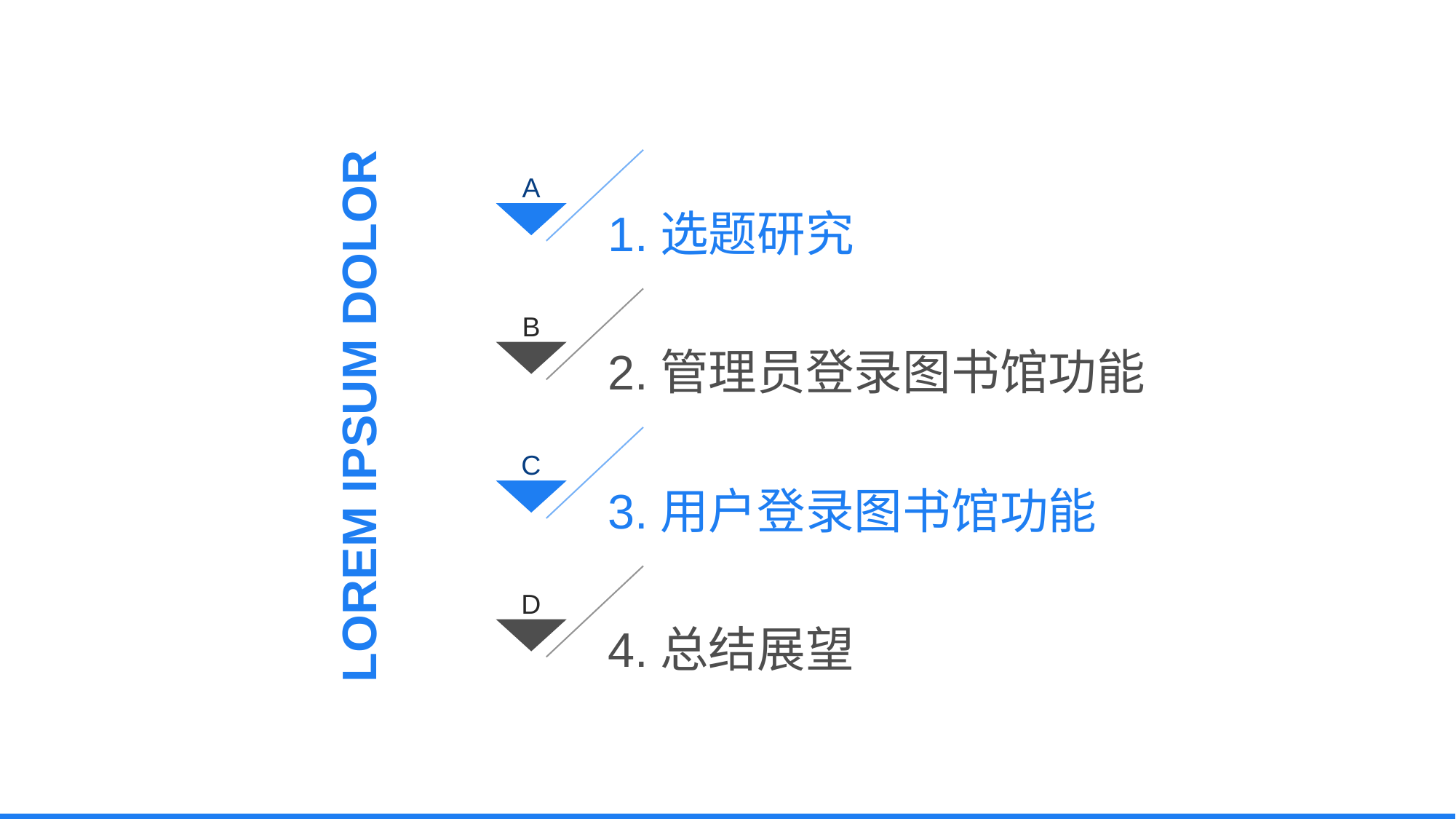

A
1.选题研究

B
2.管理员登录图书馆功能

LOREM IPSUM DOLOR
C
3.用户登录图书馆功能

D
4.总结展望